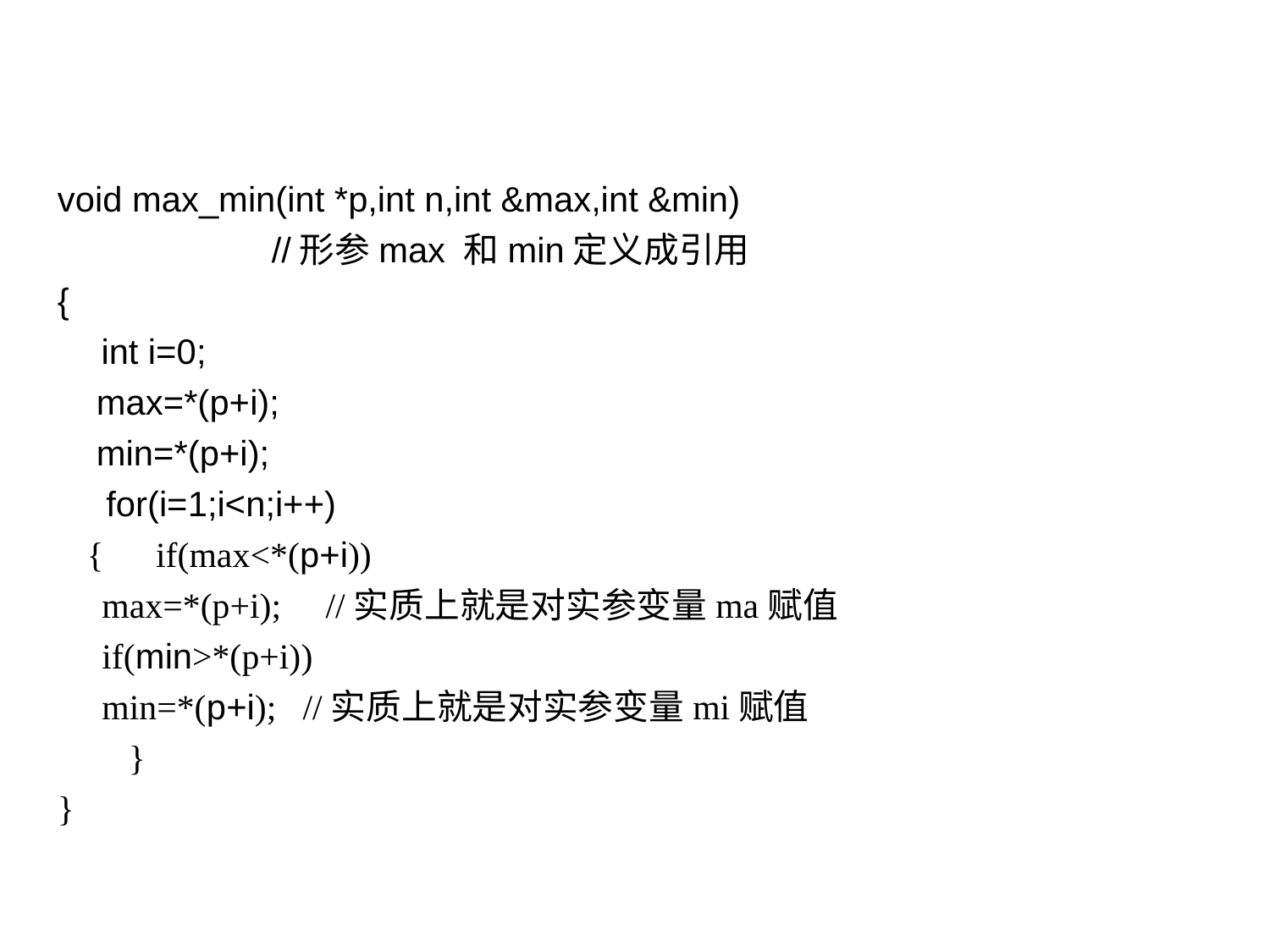

void max_min(int *p,int n,int &max,int &min)
                      //形参max 和min定义成引用
{
　int i=0;
    max=*(p+i);
    min=*(p+i);
     for(i=1;i<n;i++)
   {　if(max<*(p+i))
     max=*(p+i);     //实质上就是对实参变量ma赋值
     if(min>*(p+i))
     min=*(p+i);   //实质上就是对实参变量mi赋值
        }
}